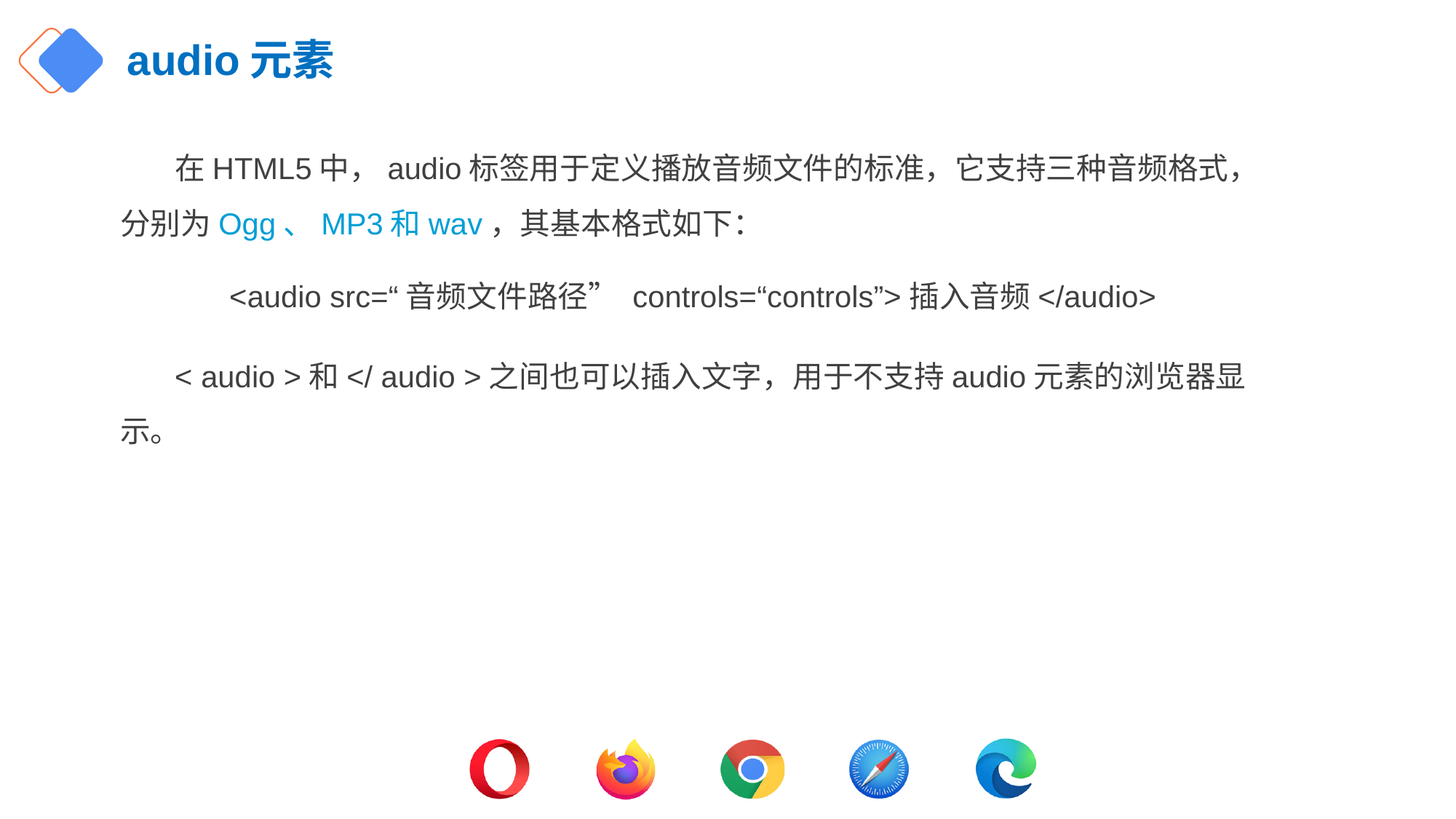

# audio元素
在HTML5中，audio标签用于定义播放音频文件的标准，它支持三种音频格式，分别为Ogg、MP3和wav，其基本格式如下：
 	<audio src=“音频文件路径” controls=“controls”>插入音频</audio>
< audio >和</ audio >之间也可以插入文字，用于不支持audio元素的浏览器显示。